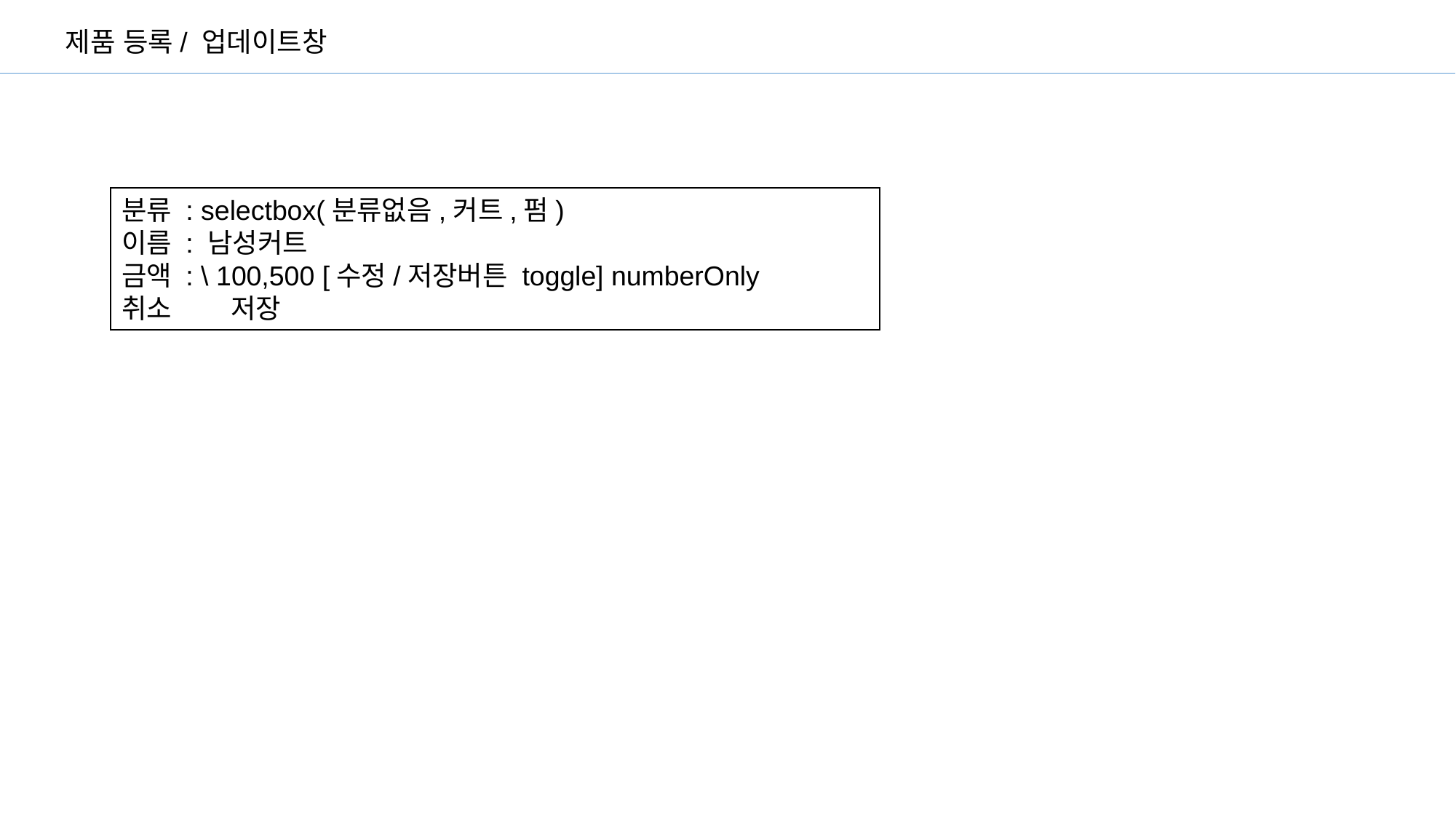

제품 등록/ 업데이트창
분류 : selectbox(분류없음,커트,펌)
이름 : 남성커트
금액 : \ 100,500 [수정/저장버튼 toggle] numberOnly
취소	저장